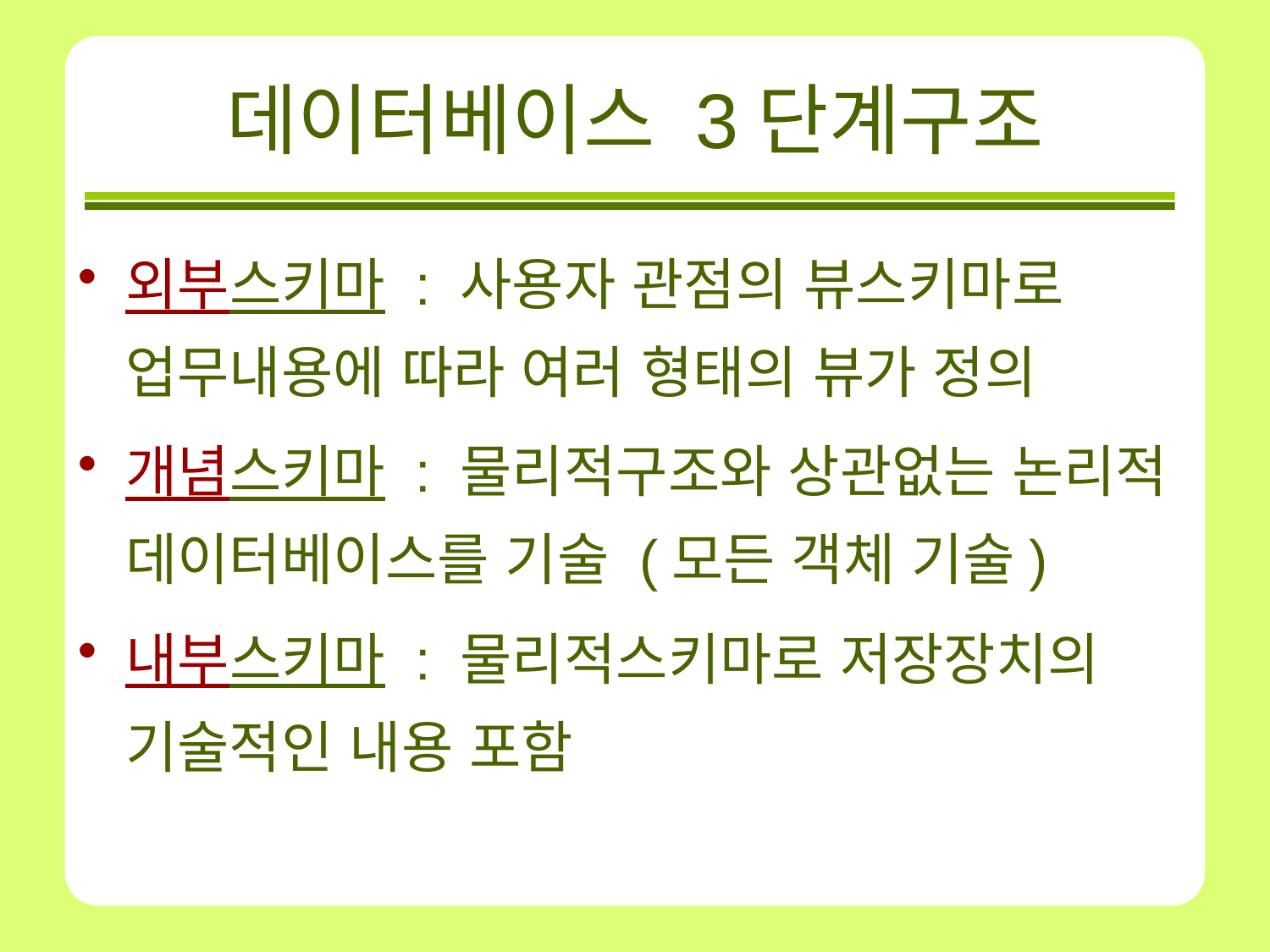

# 데이터베이스 3단계구조
외부스키마 : 사용자 관점의 뷰스키마로 업무내용에 따라 여러 형태의 뷰가 정의
개념스키마 : 물리적구조와 상관없는 논리적 데이터베이스를 기술 (모든 객체 기술)
내부스키마 : 물리적스키마로 저장장치의 기술적인 내용 포함